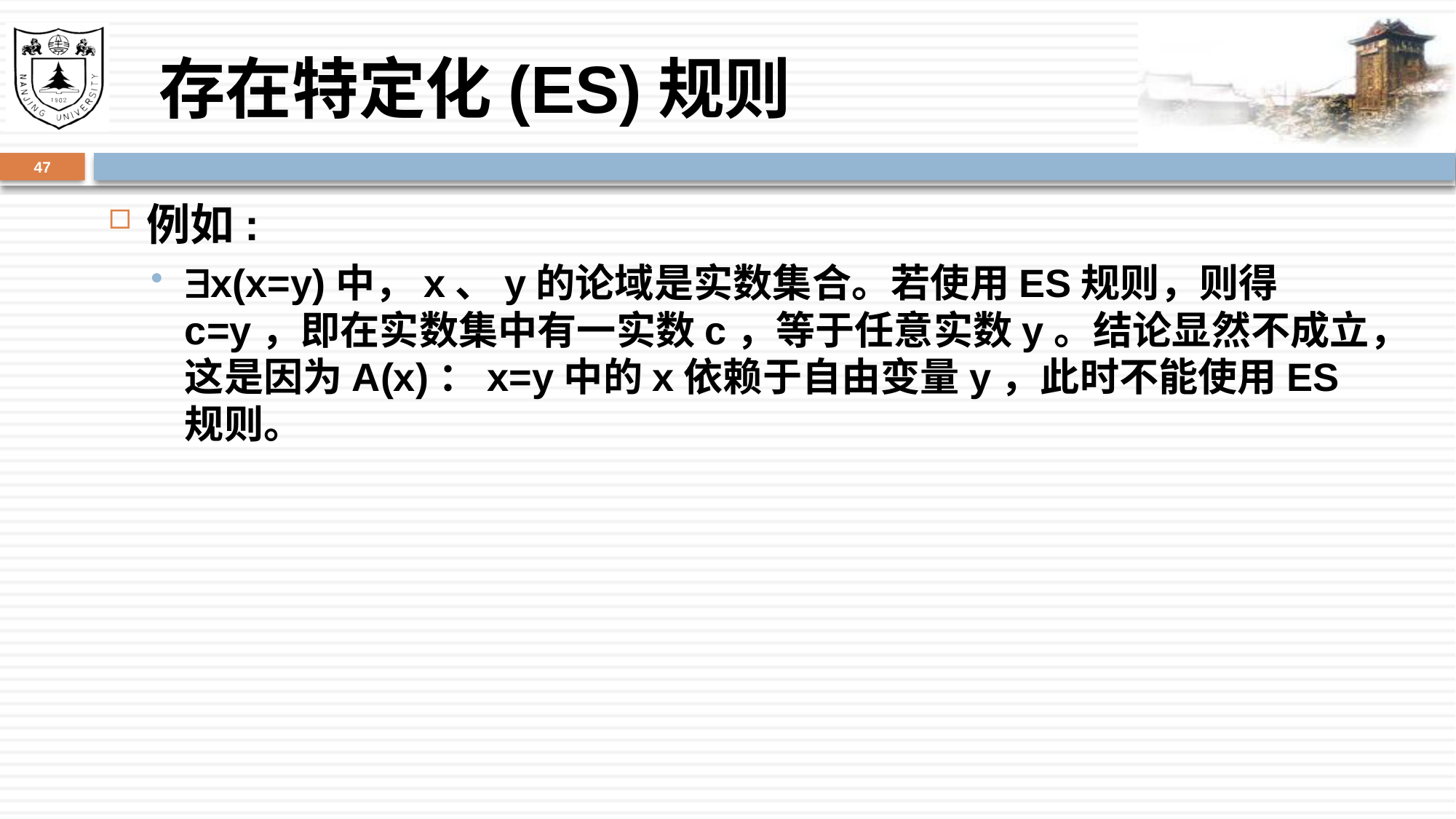

# 存在特定化(ES)规则
47
例如:
∃x(x=y)中，x、y的论域是实数集合。若使用ES规则，则得c=y，即在实数集中有一实数c，等于任意实数y。结论显然不成立，这是因为A(x)：x=y中的x依赖于自由变量y，此时不能使用ES规则。